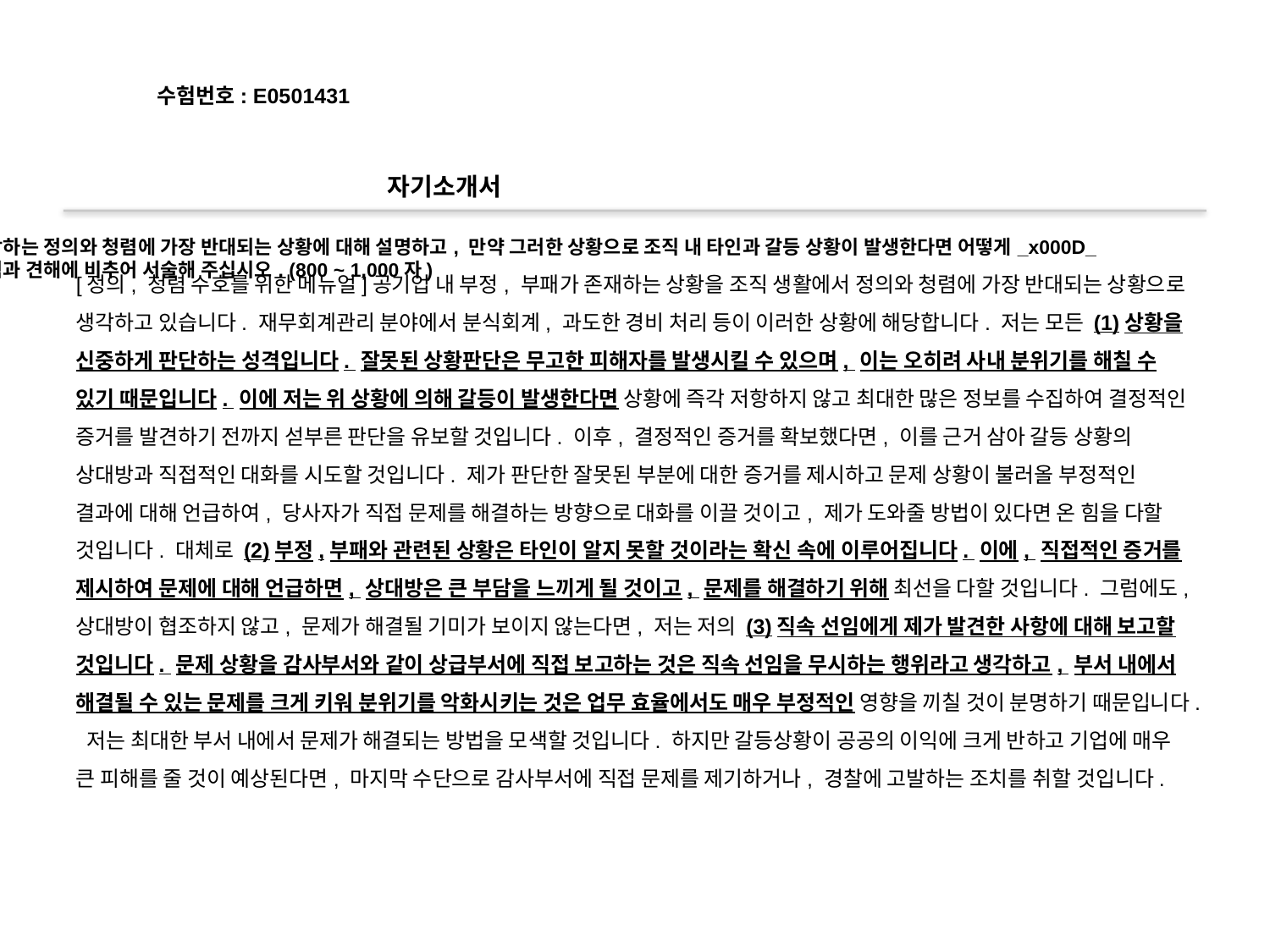

수험번호: E0501431
#

자기소개서

조직 생활에서 본인이 생각하는 정의와 청렴에 가장 반대되는 상황에 대해 설명하고, 만약 그러한 상황으로 조직 내 타인과 갈등 상황이 발생한다면 어떻게_x000D_
대처할 것인지 본인의 경험과 견해에 비추어 서술해 주십시오. (800 ~ 1,000자)

[정의, 청렴 수호를 위한 메뉴얼]공기업 내 부정, 부패가 존재하는 상황을 조직 생활에서 정의와 청렴에 가장 반대되는 상황으로 생각하고 있습니다. 재무회계관리 분야에서 분식회계, 과도한 경비 처리 등이 이러한 상황에 해당합니다. 저는 모든 (1)상황을 신중하게 판단하는 성격입니다. 잘못된 상황판단은 무고한 피해자를 발생시킬 수 있으며, 이는 오히려 사내 분위기를 해칠 수 있기 때문입니다. 이에 저는 위 상황에 의해 갈등이 발생한다면 상황에 즉각 저항하지 않고 최대한 많은 정보를 수집하여 결정적인 증거를 발견하기 전까지 섣부른 판단을 유보할 것입니다. 이후, 결정적인 증거를 확보했다면, 이를 근거 삼아 갈등 상황의 상대방과 직접적인 대화를 시도할 것입니다. 제가 판단한 잘못된 부분에 대한 증거를 제시하고 문제 상황이 불러올 부정적인 결과에 대해 언급하여, 당사자가 직접 문제를 해결하는 방향으로 대화를 이끌 것이고, 제가 도와줄 방법이 있다면 온 힘을 다할 것입니다. 대체로 (2)부정,부패와 관련된 상황은 타인이 알지 못할 것이라는 확신 속에 이루어집니다. 이에, 직접적인 증거를 제시하여 문제에 대해 언급하면, 상대방은 큰 부담을 느끼게 될 것이고, 문제를 해결하기 위해 최선을 다할 것입니다. 그럼에도, 상대방이 협조하지 않고, 문제가 해결될 기미가 보이지 않는다면, 저는 저의 (3)직속 선임에게 제가 발견한 사항에 대해 보고할 것입니다. 문제 상황을 감사부서와 같이 상급부서에 직접 보고하는 것은 직속 선임을 무시하는 행위라고 생각하고, 부서 내에서 해결될 수 있는 문제를 크게 키워 분위기를 악화시키는 것은 업무 효율에서도 매우 부정적인 영향을 끼칠 것이 분명하기 때문입니다. 저는 최대한 부서 내에서 문제가 해결되는 방법을 모색할 것입니다. 하지만 갈등상황이 공공의 이익에 크게 반하고 기업에 매우 큰 피해를 줄 것이 예상된다면, 마지막 수단으로 감사부서에 직접 문제를 제기하거나, 경찰에 고발하는 조치를 취할 것입니다.

자기소개서 기반 면접 질문 제안

(1) 부정과 부패 상황을 해결하기 위해 증거 수집을 어떻게 진행하실 계획인가요?
(2) 부서 내 해결을 우선시하는 이유와 그 방법에 대해 더 말씀해 주실 수 있나요?
(3) 공공의 이익과 기업 피해를 고려할 때의 의사 결정 과정은 어떤가요?